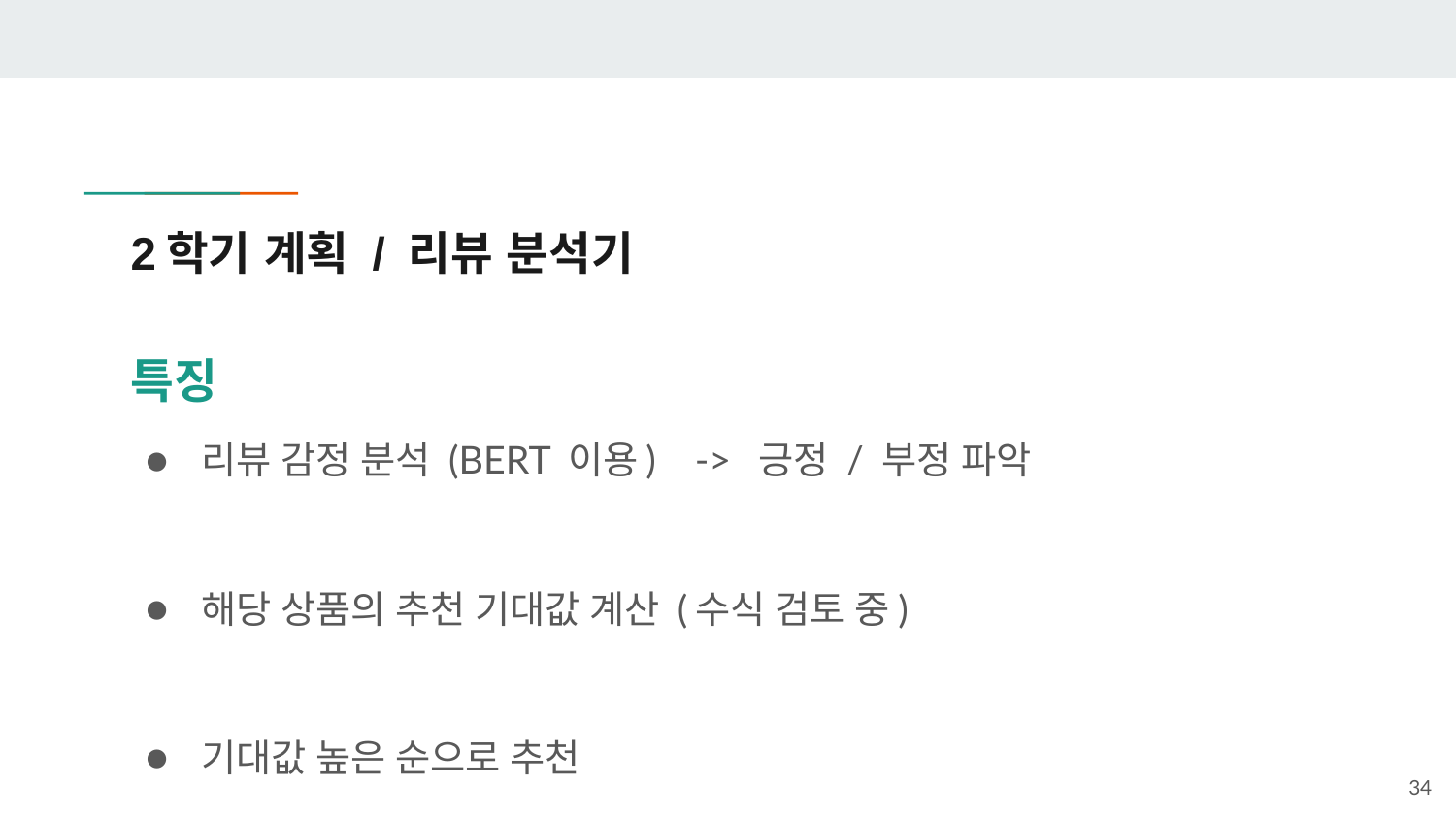

# 2학기 계획 / 리뷰 분석기
특징
리뷰 감정 분석 (BERT 이용)    ->  긍정 / 부정 파악

해당 상품의 추천 기대값 계산 (수식 검토 중)

기대값 높은 순으로 추천
34